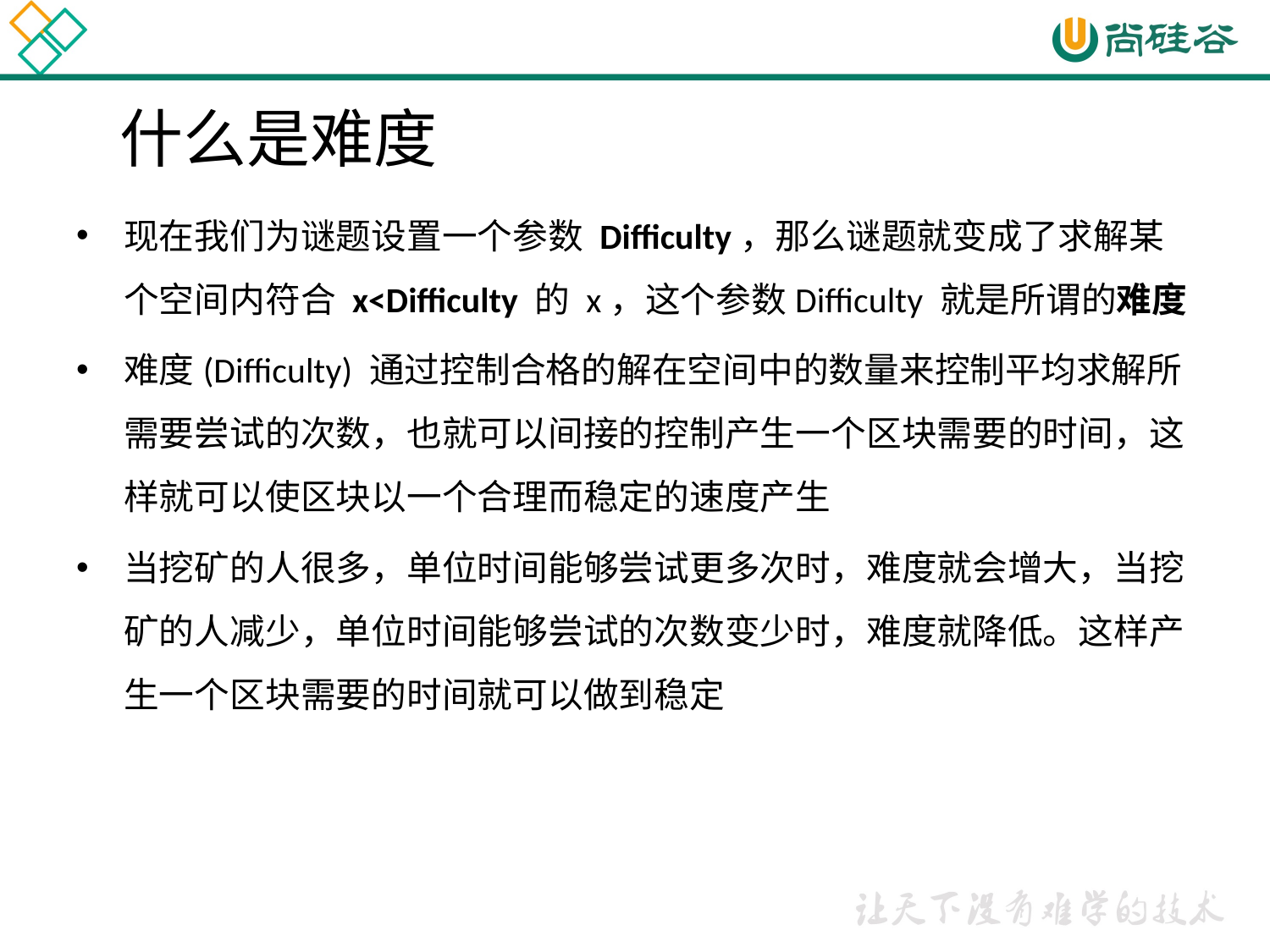

# 什么是难度
现在我们为谜题设置一个参数 Difficulty，那么谜题就变成了求解某个空间内符合 x<Difficulty 的 x，这个参数Difficulty 就是所谓的难度
难度(Difficulty) 通过控制合格的解在空间中的数量来控制平均求解所需要尝试的次数，也就可以间接的控制产生一个区块需要的时间，这样就可以使区块以一个合理而稳定的速度产生
当挖矿的人很多，单位时间能够尝试更多次时，难度就会增大，当挖矿的人减少，单位时间能够尝试的次数变少时，难度就降低。这样产生一个区块需要的时间就可以做到稳定